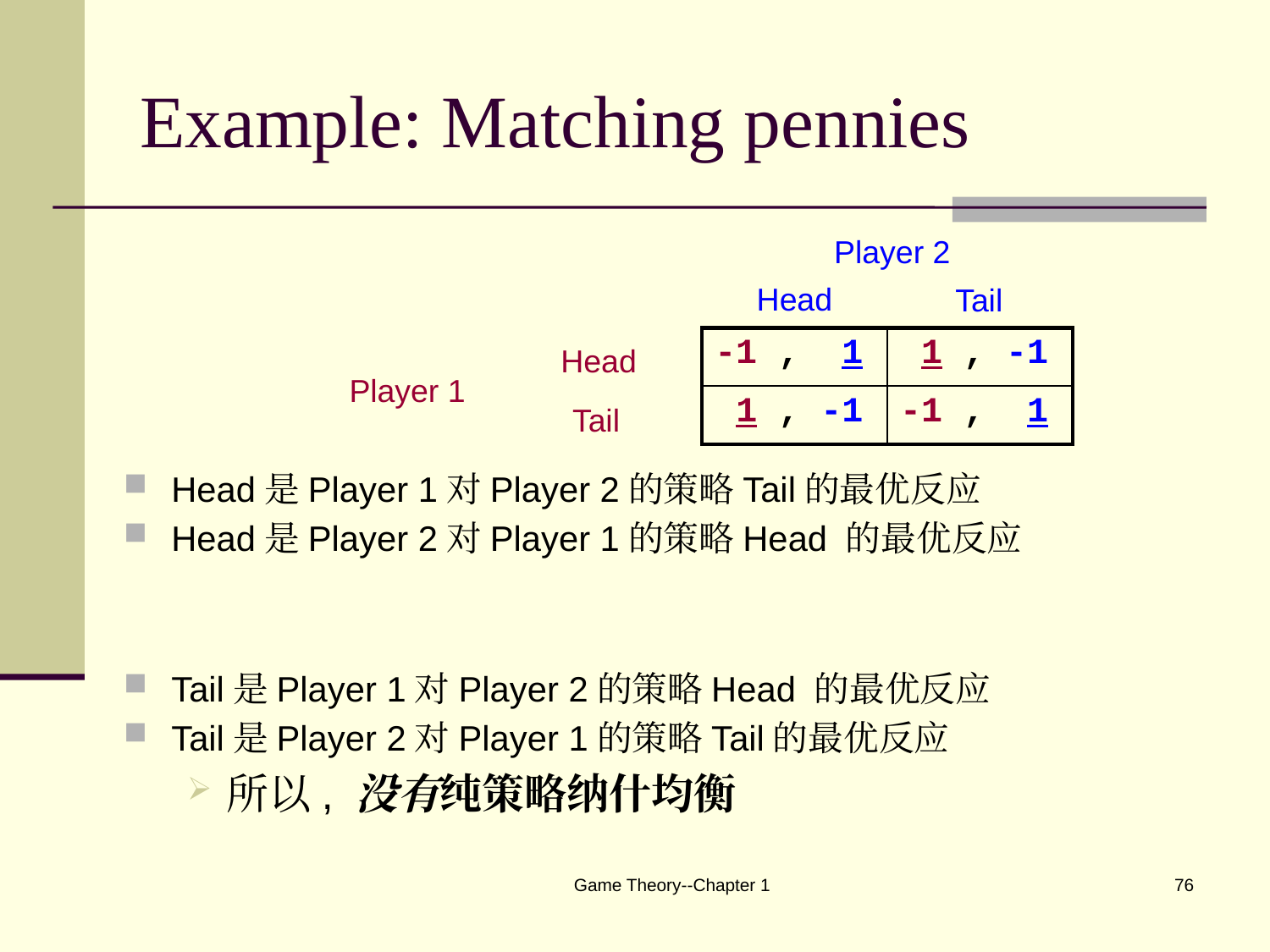

# Example: Matching pennies
Player 2
Player 1
Head
Tail
Head
Tail
| -1 , 1 | 1 , -1 |
| --- | --- |
| 1 , -1 | -1 , 1 |
Head是Player 1对Player 2的策略Tail的最优反应
Head是Player 2对Player 1的策略Head 的最优反应

Tail是Player 1对Player 2的策略Head 的最优反应
Tail是Player 2对Player 1的策略Tail的最优反应
所以, 没有纯策略纳什均衡

Game Theory--Chapter 1
76